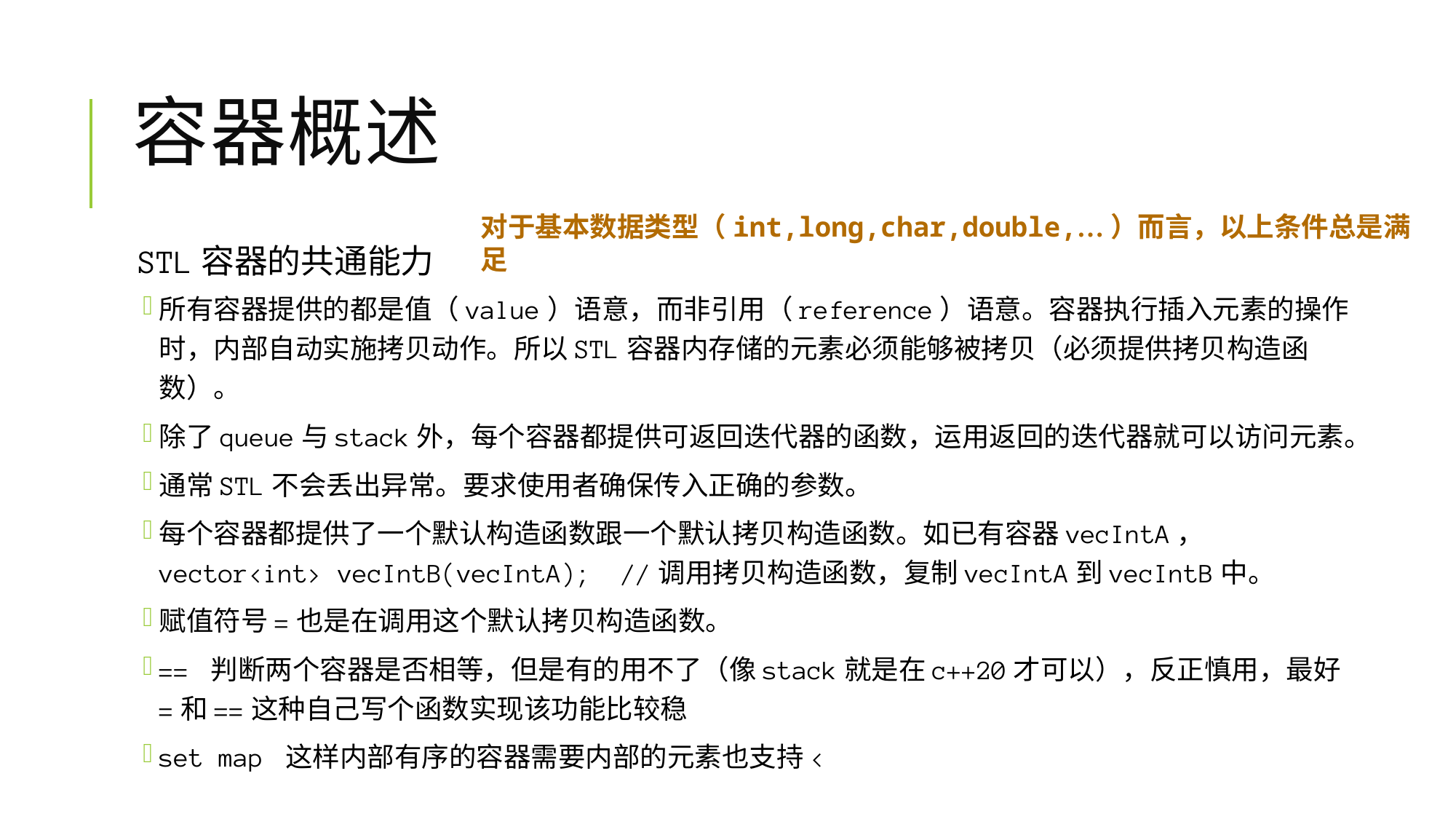

# 容器概述
对于基本数据类型（int,long,char,double,…）而言，以上条件总是满足
STL容器的共通能力
所有容器提供的都是值（value）语意，而非引用（reference）语意。容器执行插入元素的操作时，内部自动实施拷贝动作。所以STL容器内存储的元素必须能够被拷贝（必须提供拷贝构造函数）。
除了queue与stack外，每个容器都提供可返回迭代器的函数，运用返回的迭代器就可以访问元素。
通常STL不会丢出异常。要求使用者确保传入正确的参数。
每个容器都提供了一个默认构造函数跟一个默认拷贝构造函数。如已有容器vecIntA， vector<int> vecIntB(vecIntA);  //调用拷贝构造函数，复制vecIntA到vecIntB中。
赋值符号=也是在调用这个默认拷贝构造函数。
== 判断两个容器是否相等，但是有的用不了（像stack就是在c++20才可以），反正慎用，最好=和==这种自己写个函数实现该功能比较稳
set map 这样内部有序的容器需要内部的元素也支持<